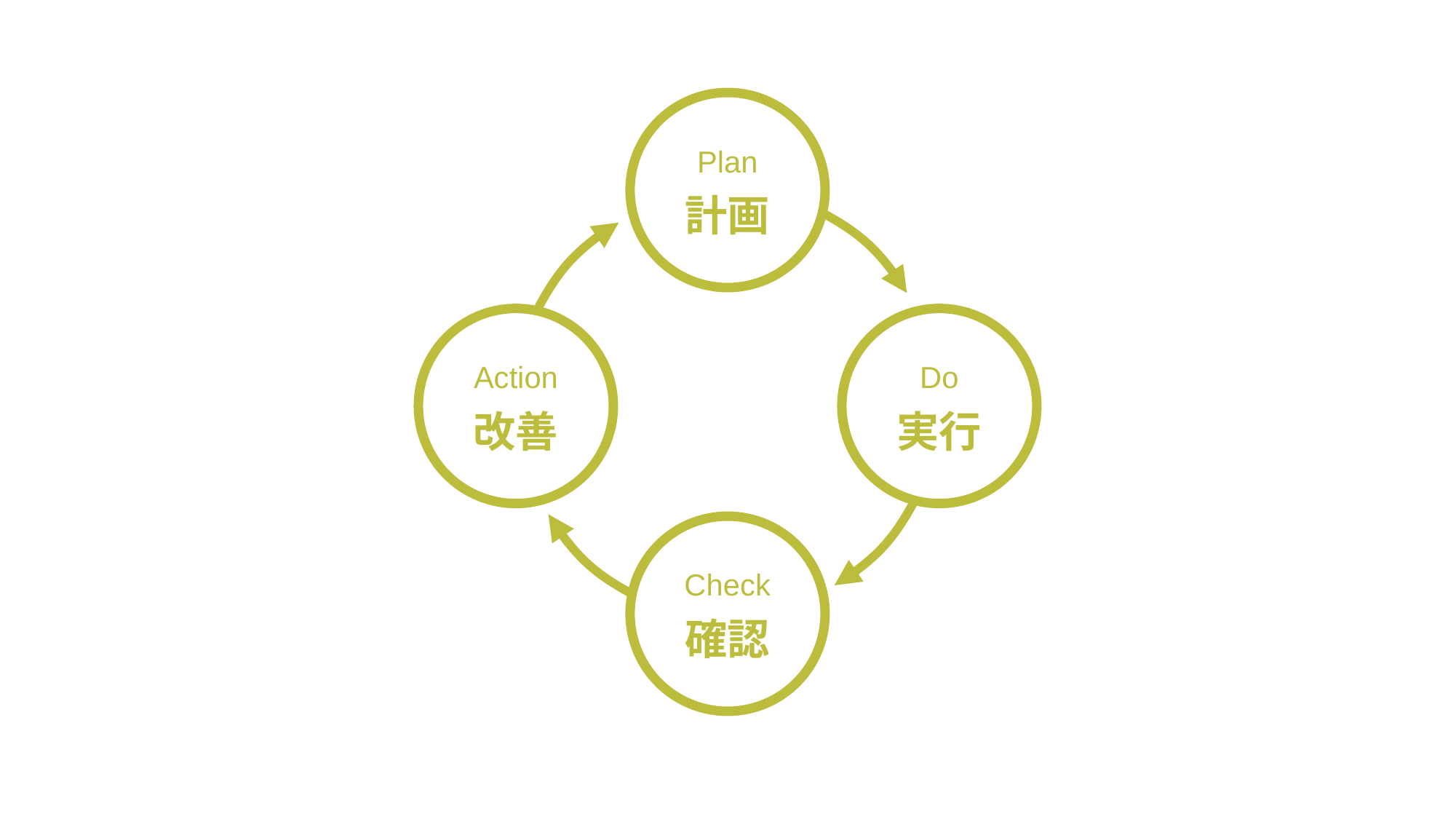

Plan
計画

Action
改善
Do
実行
Check
確認